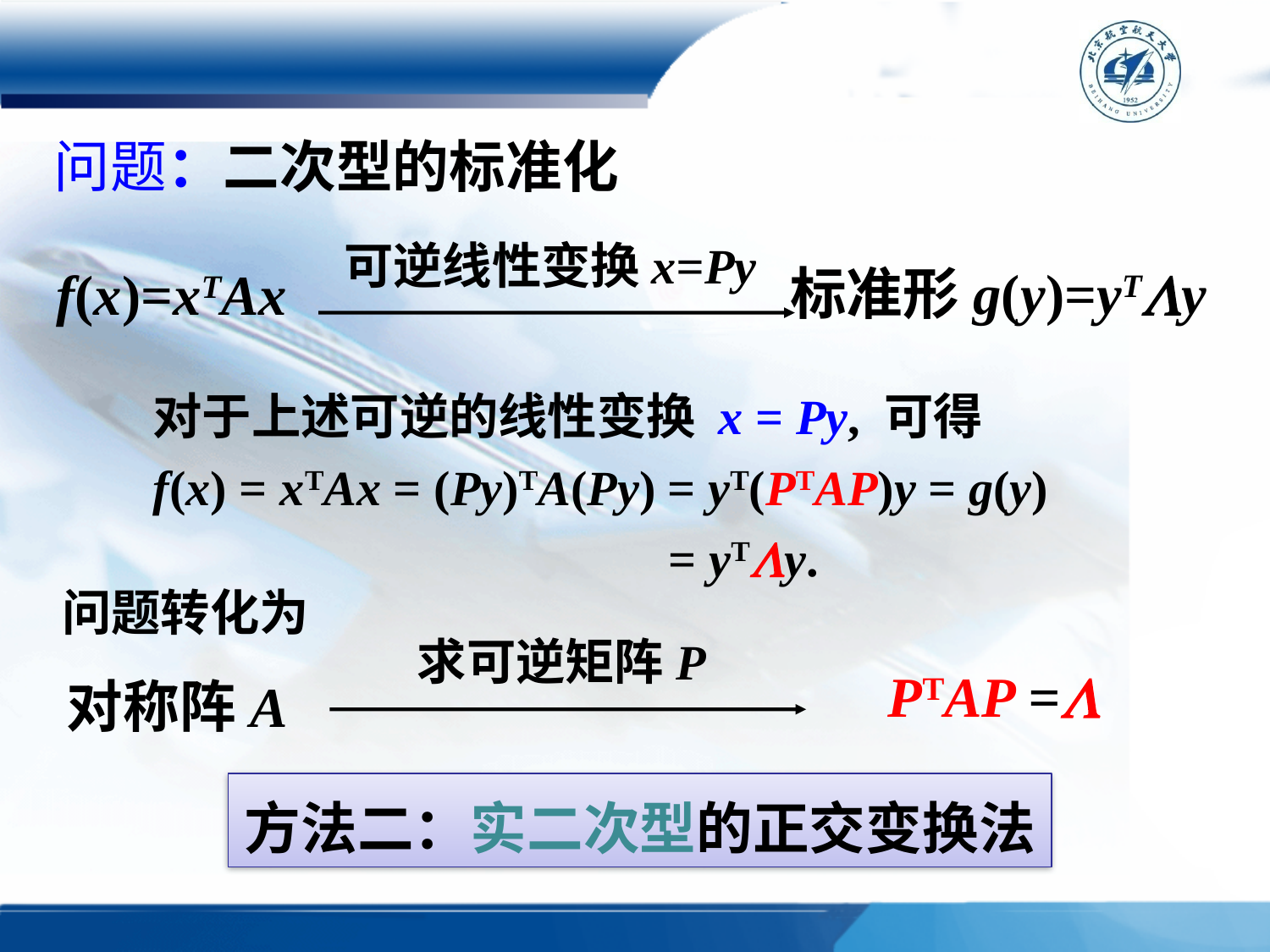

问题：二次型的标准化
可逆线性变换x=Py

标准形g(y)=yTΛy
f(x)=xTAx
对于上述可逆的线性变换 x = Py, 可得
f(x) = xTAx = (Py)TA(Py) = yT(PTAP)y = g(y)
                                          = yTΛy.
问题转化为
求可逆矩阵P

PTAP =Λ
对称阵A
方法二：实二次型的正交变换法